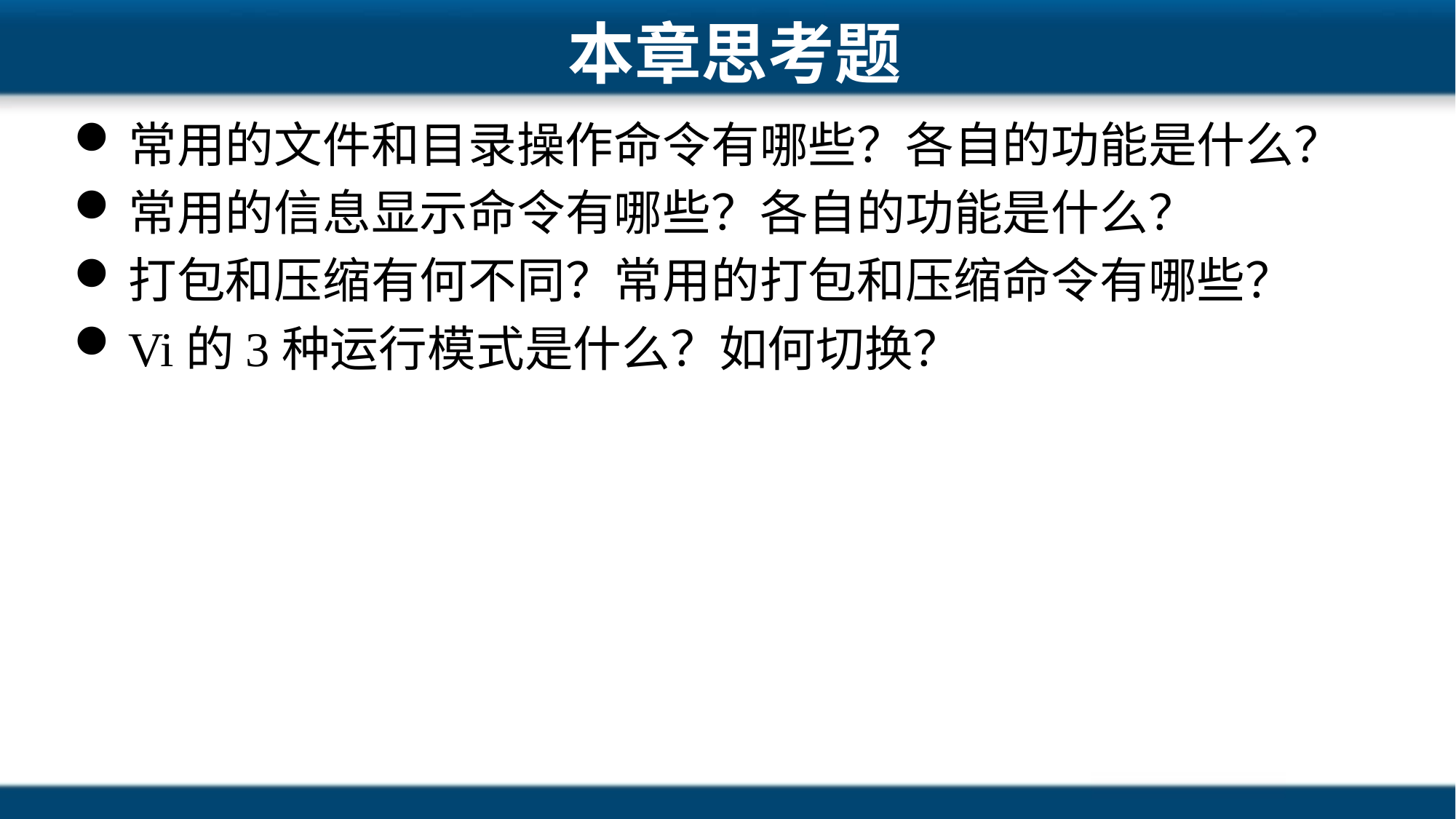

# 本章思考题
常用的文件和目录操作命令有哪些？各自的功能是什么？
常用的信息显示命令有哪些？各自的功能是什么？
打包和压缩有何不同？常用的打包和压缩命令有哪些？
Vi的3种运行模式是什么？如何切换？